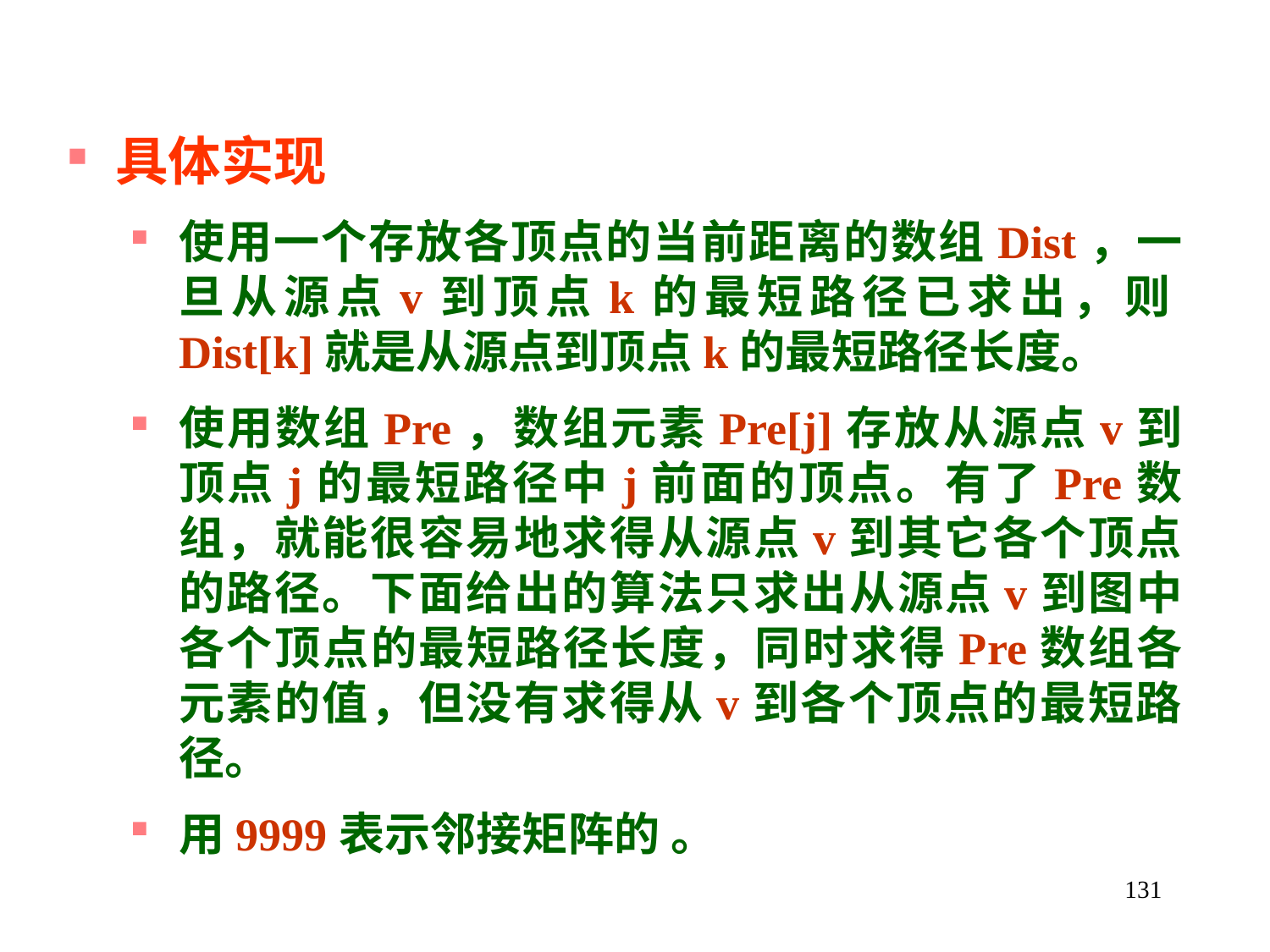

具体实现
使用一个存放各顶点的当前距离的数组Dist，一旦从源点v到顶点k的最短路径已求出，则Dist[k]就是从源点到顶点k的最短路径长度。
使用数组Pre，数组元素Pre[j]存放从源点v到顶点j的最短路径中j前面的顶点。有了Pre数组，就能很容易地求得从源点v到其它各个顶点的路径。下面给出的算法只求出从源点v到图中各个顶点的最短路径长度，同时求得Pre数组各元素的值，但没有求得从v到各个顶点的最短路径。
用9999表示邻接矩阵的 。
131